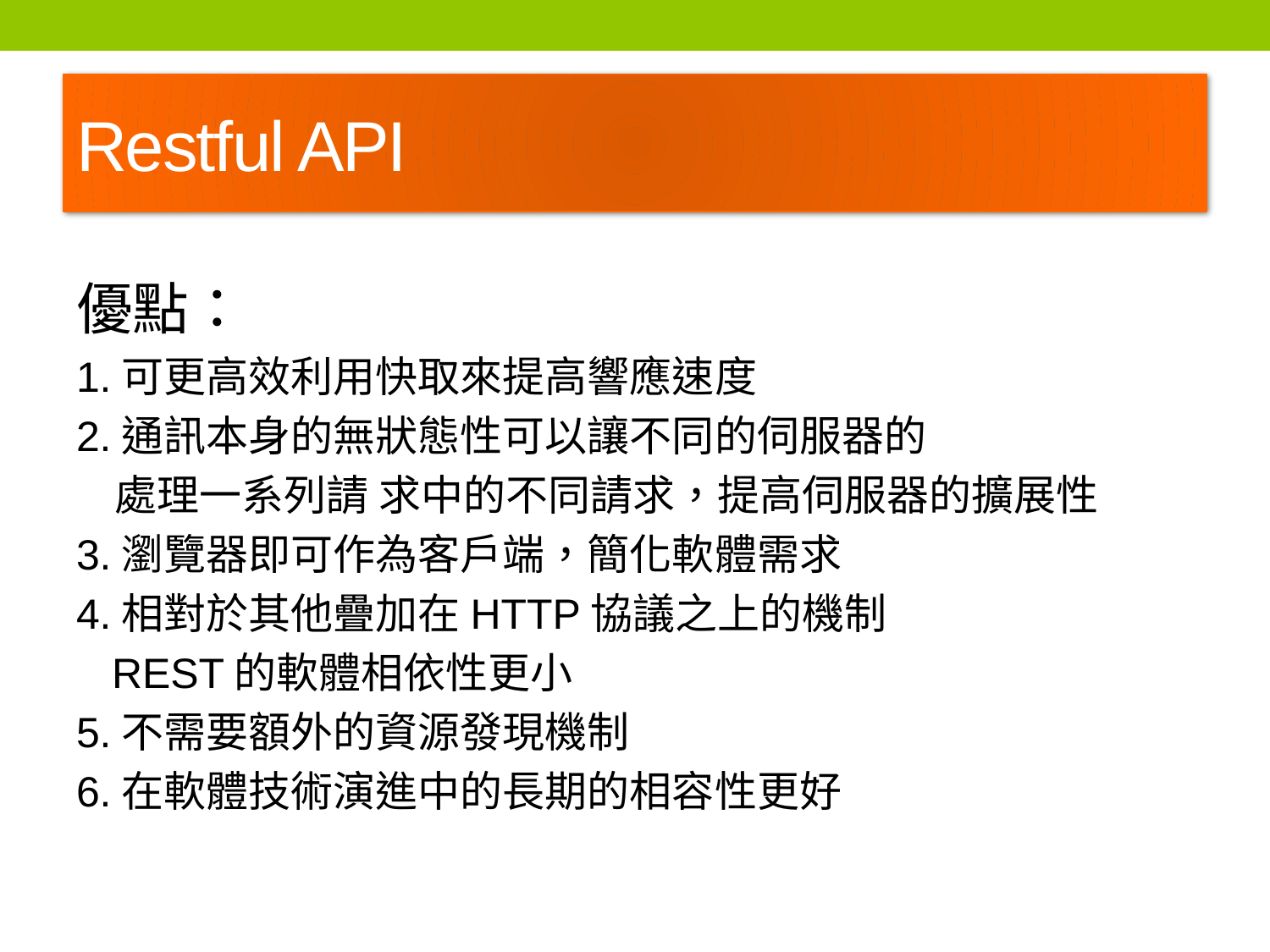

# Restful API

優點：
1.可更高效利用快取來提高響應速度
2.通訊本身的無狀態性可以讓不同的伺服器的
   處理一系列請 求中的不同請求，提高伺服器的擴展性
3.瀏覽器即可作為客戶端，簡化軟體需求
4.相對於其他疊加在HTTP協議之上的機制
   REST的軟體相依性更小
5.不需要額外的資源發現機制
6.在軟體技術演進中的長期的相容性更好